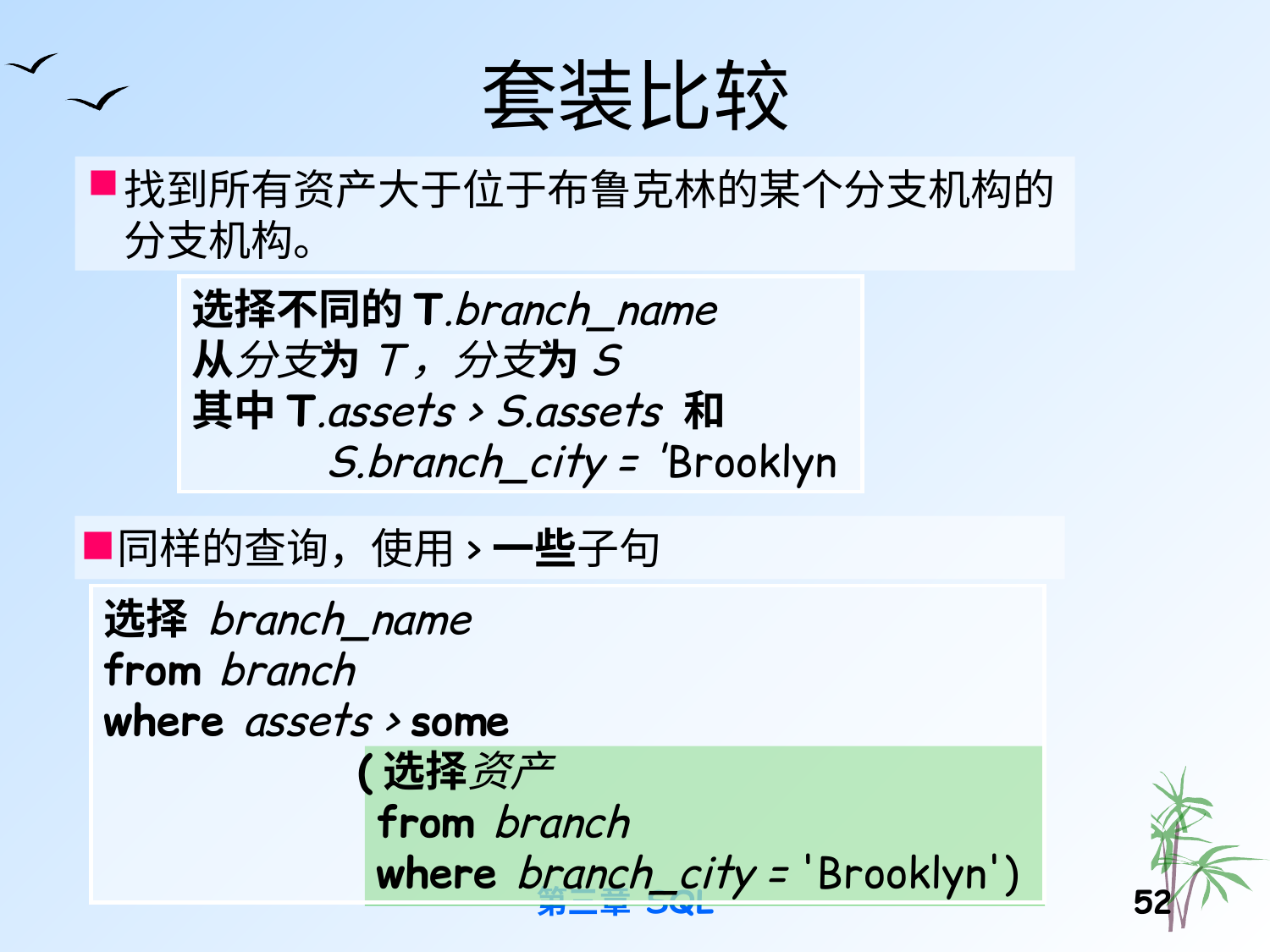

套装比较
找到所有资产大于位于布鲁克林的某个分支机构的分支机构。
选择不同的T.branch_name
从分支为T，分支为S
其中T.assets > S.assets 和
             S.branch_city = 'Brooklyn
同样的查询，使用>一些子句
选择 branch_name
from branch
where assets > some
	 	(选择资产
	 	 from branch
		 where branch_city = 'Brooklyn')

第三章 SQL
52